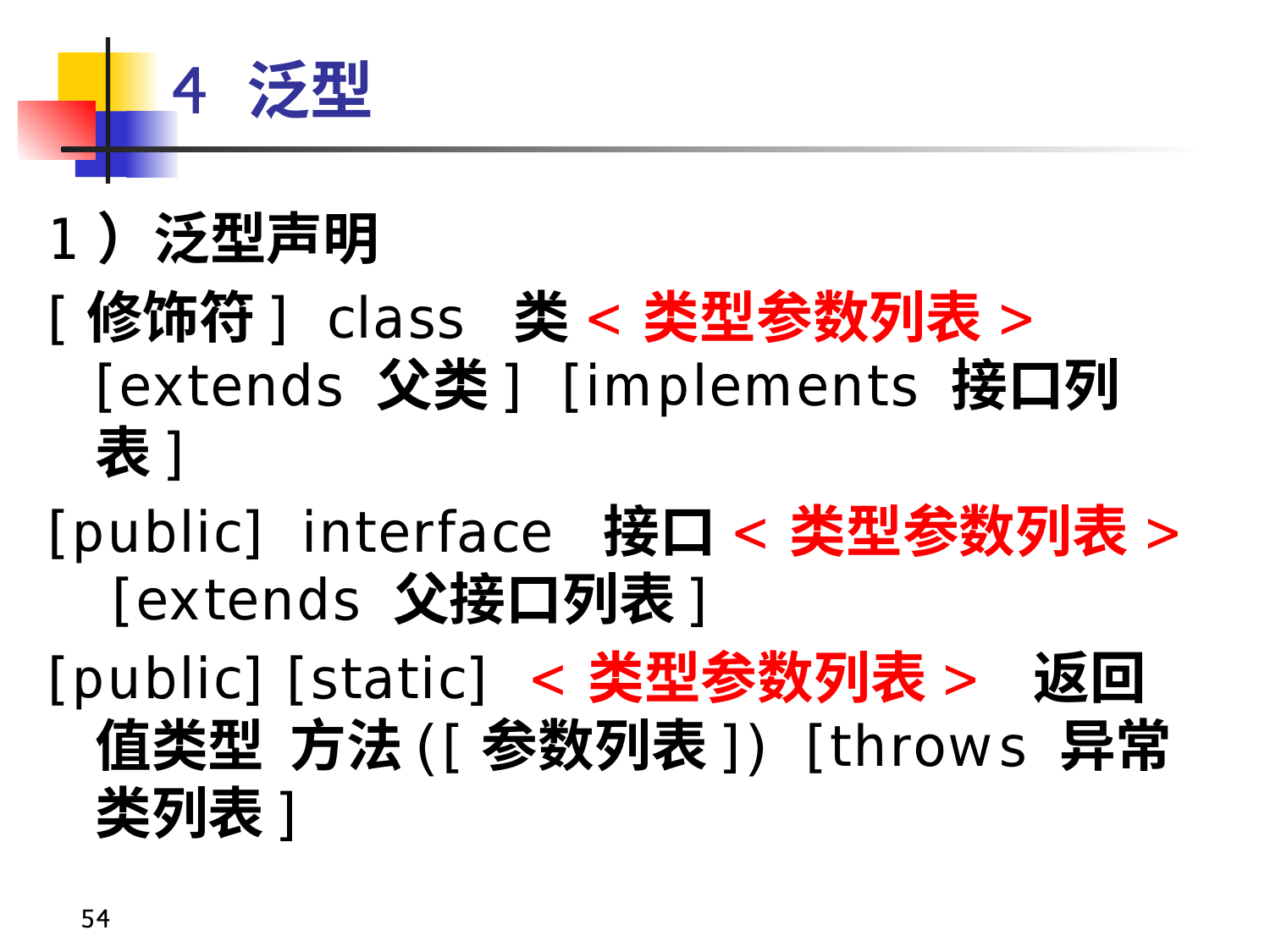

# 4 泛型
1）泛型声明
[修饰符]  class  类<类型参数列表>  [extends 父类]  [implements 接口列表]
[public]  interface  接口<类型参数列表>  [extends 父接口列表]
[public] [static]  <类型参数列表>  返回值类型  方法([参数列表])  [throws 异常类列表]
54